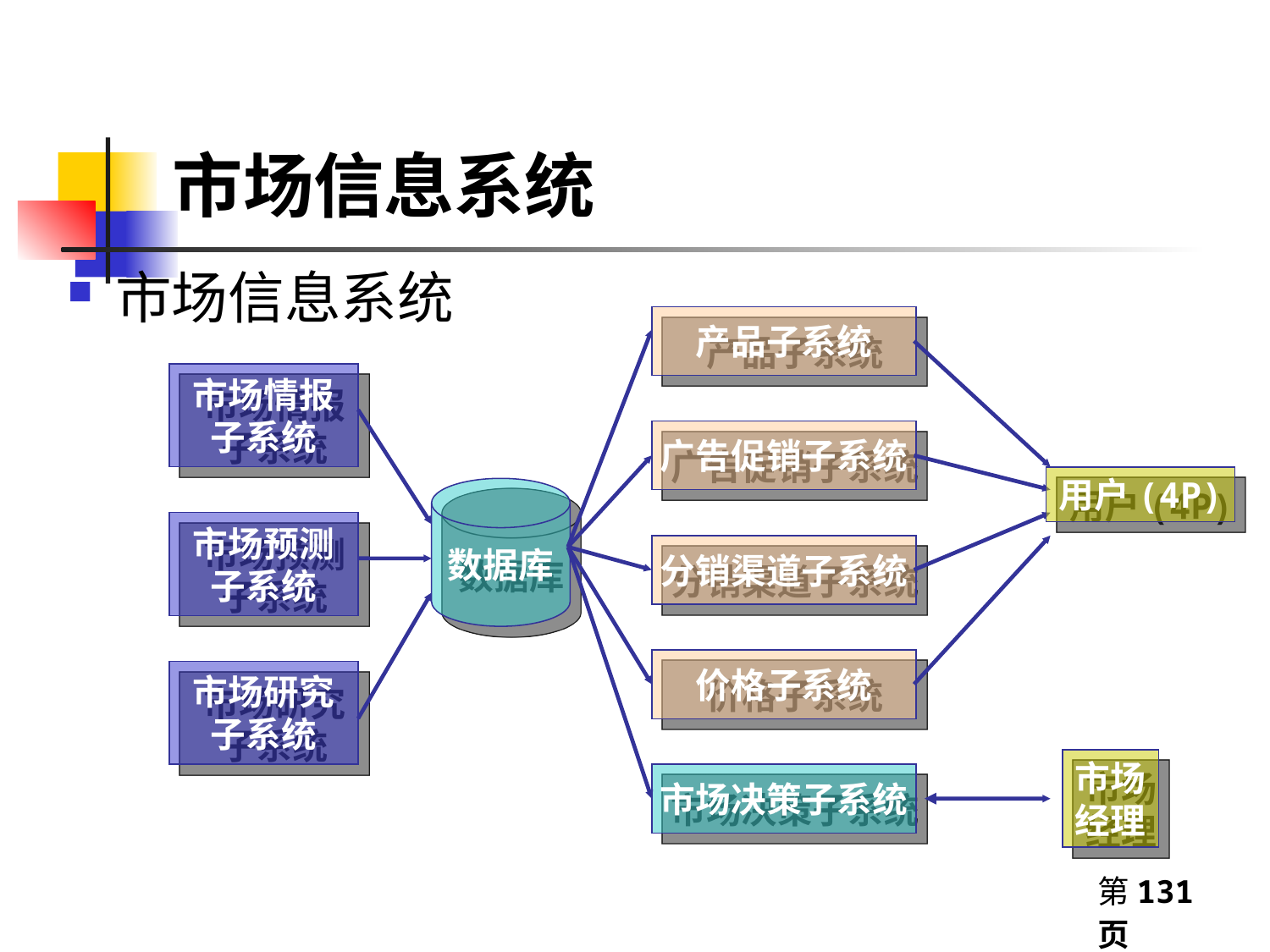

# 市场信息系统
市场信息系统
产品子系统

市场情报
子系统

广告促销子系统

用户(4P)
数据库
市场预测
子系统

分销渠道子系统

价格子系统
市场研究
子系统
市场
经理
市场决策子系统